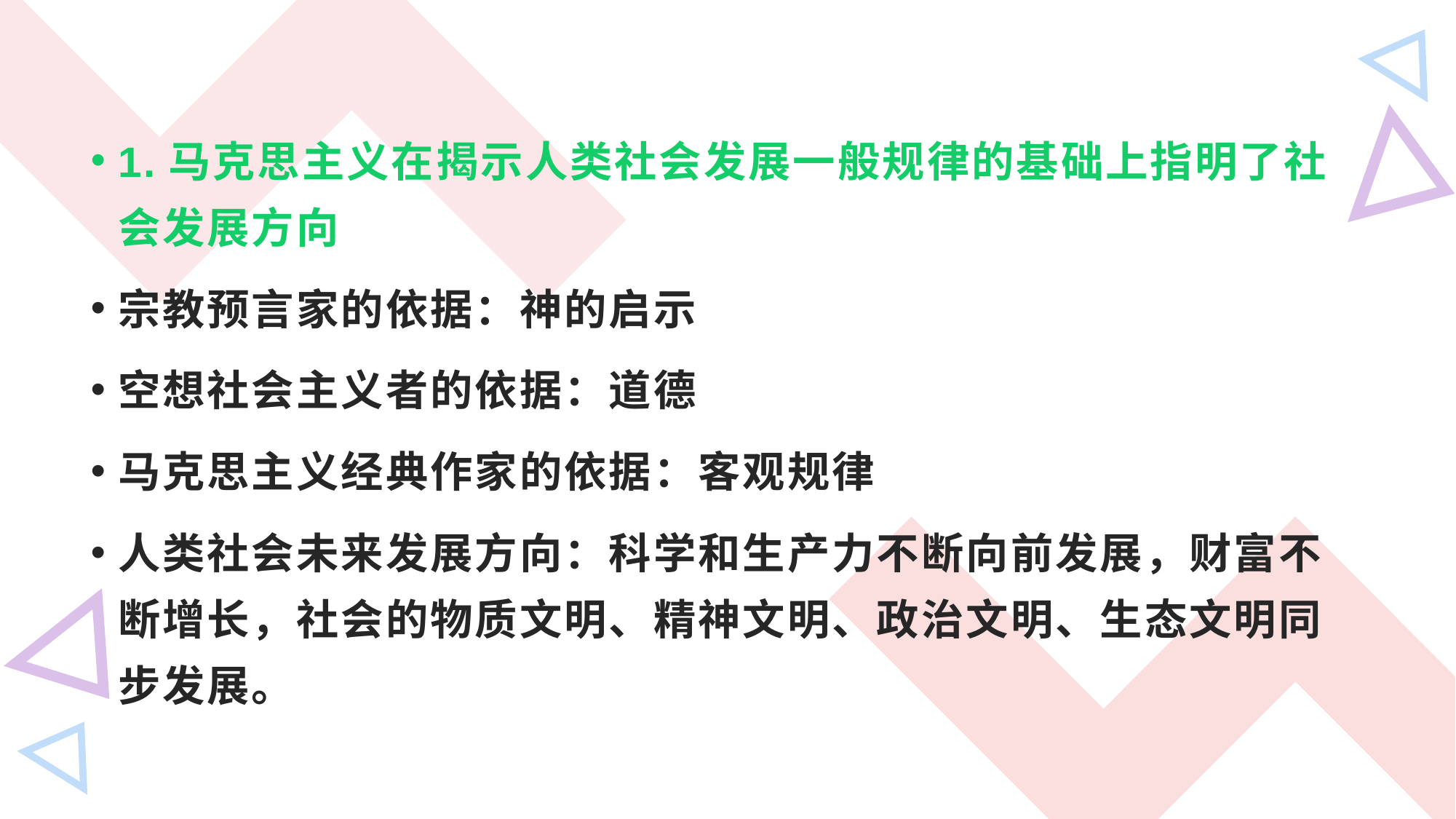

1.马克思主义在揭示人类社会发展一般规律的基础上指明了社会发展方向
宗教预言家的依据：神的启示
空想社会主义者的依据：道德
马克思主义经典作家的依据：客观规律
人类社会未来发展方向：科学和生产力不断向前发展，财富不断增长，社会的物质文明、精神文明、政治文明、生态文明同步发展。